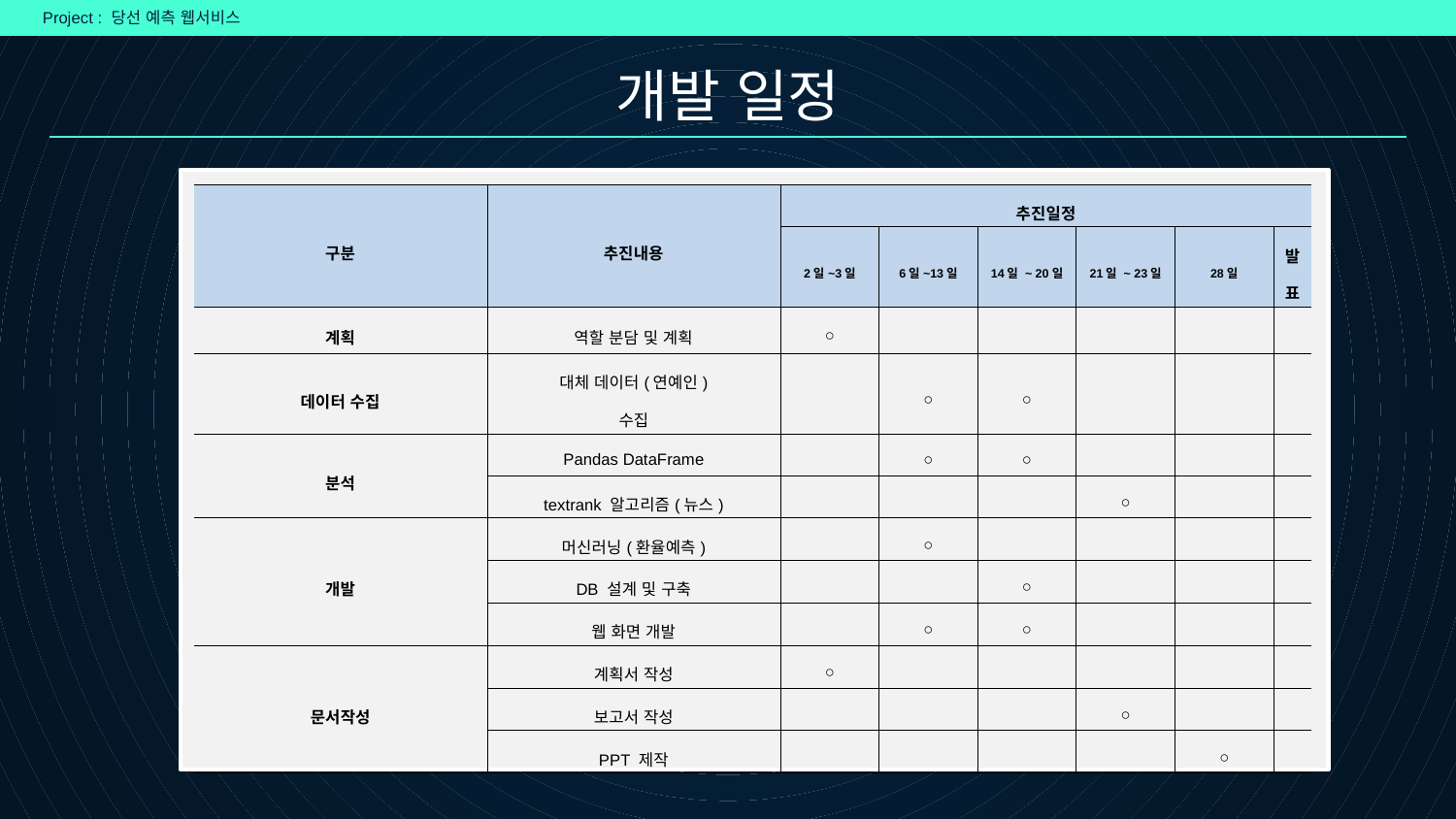

# 개발 일정

| 구분 | 추진내용 | 추진일정 |  |  |  |  |  |
| --- | --- | --- | --- | --- | --- | --- | --- |
|  |  | 2일~3일 | 6일~13일 | 14일 ~ 20일 | 21일 ~ 23일 | 28일 | 발표 |
| 계획 | 역할 분담 및 계획 | ○ |  |  |  |  |  |
| 데이터 수집 | 대체 데이터(연예인) 수집 |  | ○ | ○ |  |  |  |
| 분석 | Pandas DataFrame |  | ○ | ○ |  |  |  |
|  | textrank 알고리즘(뉴스) |  |  |  | ○ |  |  |
| 개발 | 머신러닝(환율예측) |  | ○ |  |  |  |  |
|  | DB 설계 및 구축 |  |  | ○ |  |  |  |
|  | 웹 화면 개발 |  | ○ | ○ |  |  |  |
| 문서작성 | 계획서 작성 | ○ |  |  |  |  |  |
|  | 보고서 작성 |  |  |  | ○ |  |  |
|  | PPT 제작 |  |  |  |  | ○ |  |